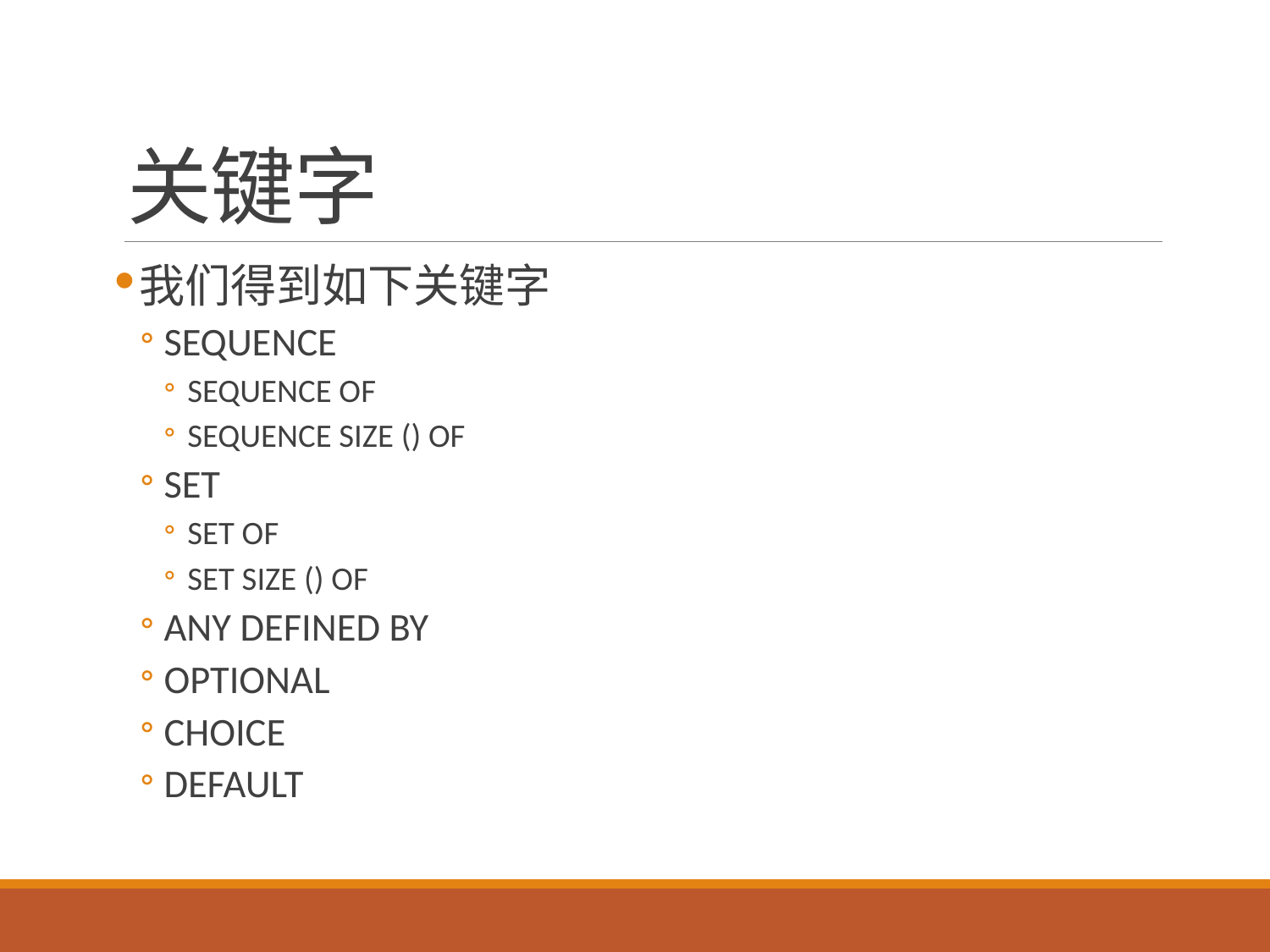

# 关键字
我们得到如下关键字
SEQUENCE
SEQUENCE OF
SEQUENCE SIZE () OF
SET
SET OF
SET SIZE () OF
ANY DEFINED BY
OPTIONAL
CHOICE
DEFAULT
41